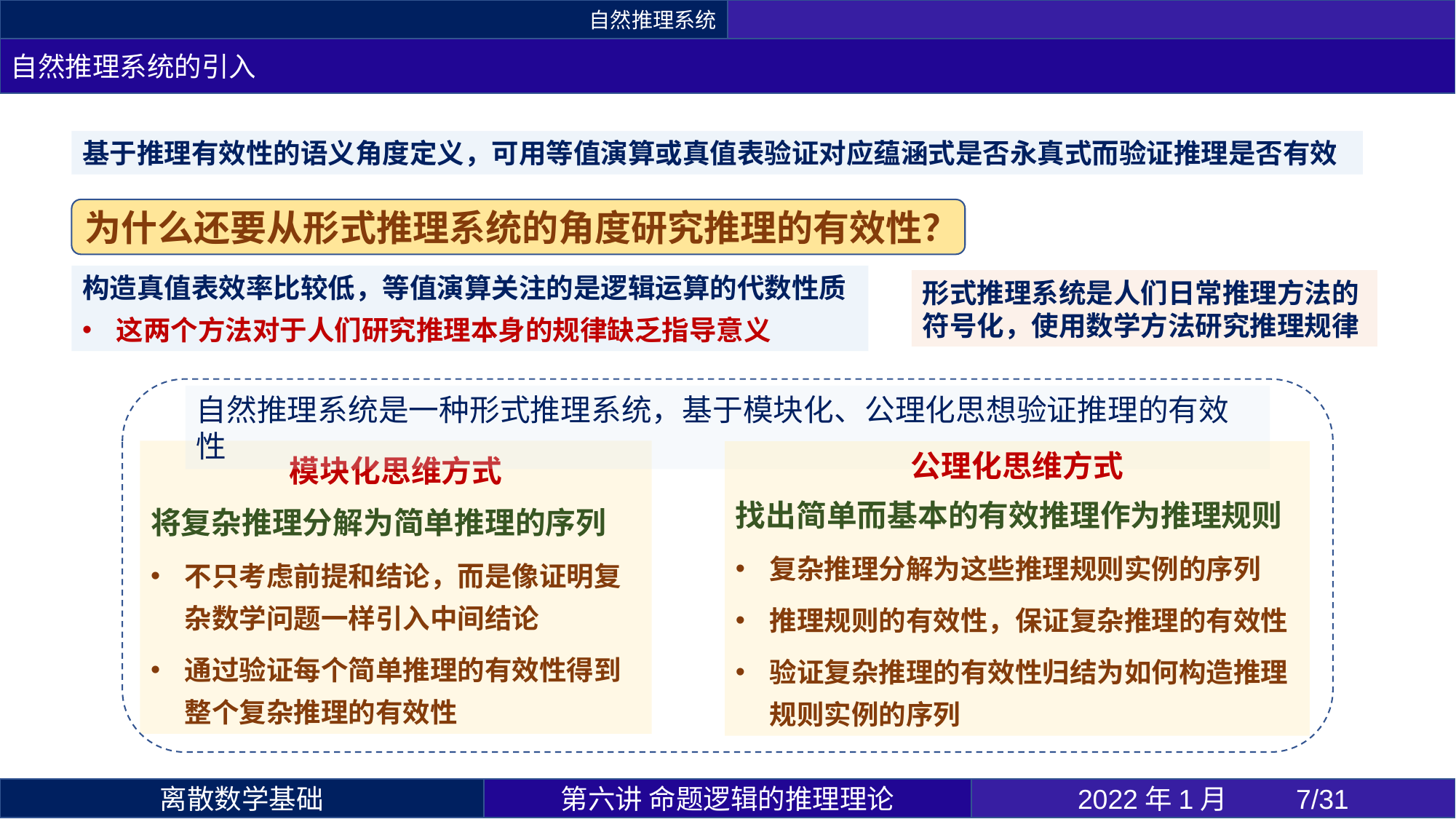

自然推理系统
自然推理系统的引入
基于推理有效性的语义角度定义，可用等值演算或真值表验证对应蕴涵式是否永真式而验证推理是否有效
为什么还要从形式推理系统的角度研究推理的有效性？
构造真值表效率比较低，等值演算关注的是逻辑运算的代数性质
这两个方法对于人们研究推理本身的规律缺乏指导意义
形式推理系统是人们日常推理方法的符号化，使用数学方法研究推理规律

自然推理系统是一种形式推理系统，基于模块化、公理化思想验证推理的有效性
模块化思维方式
将复杂推理分解为简单推理的序列
不只考虑前提和结论，而是像证明复杂数学问题一样引入中间结论
通过验证每个简单推理的有效性得到整个复杂推理的有效性
公理化思维方式
找出简单而基本的有效推理作为推理规则
复杂推理分解为这些推理规则实例的序列
推理规则的有效性，保证复杂推理的有效性
验证复杂推理的有效性归结为如何构造推理规则实例的序列
第六讲 命题逻辑的推理理论
2022年1月 	7/31
离散数学基础